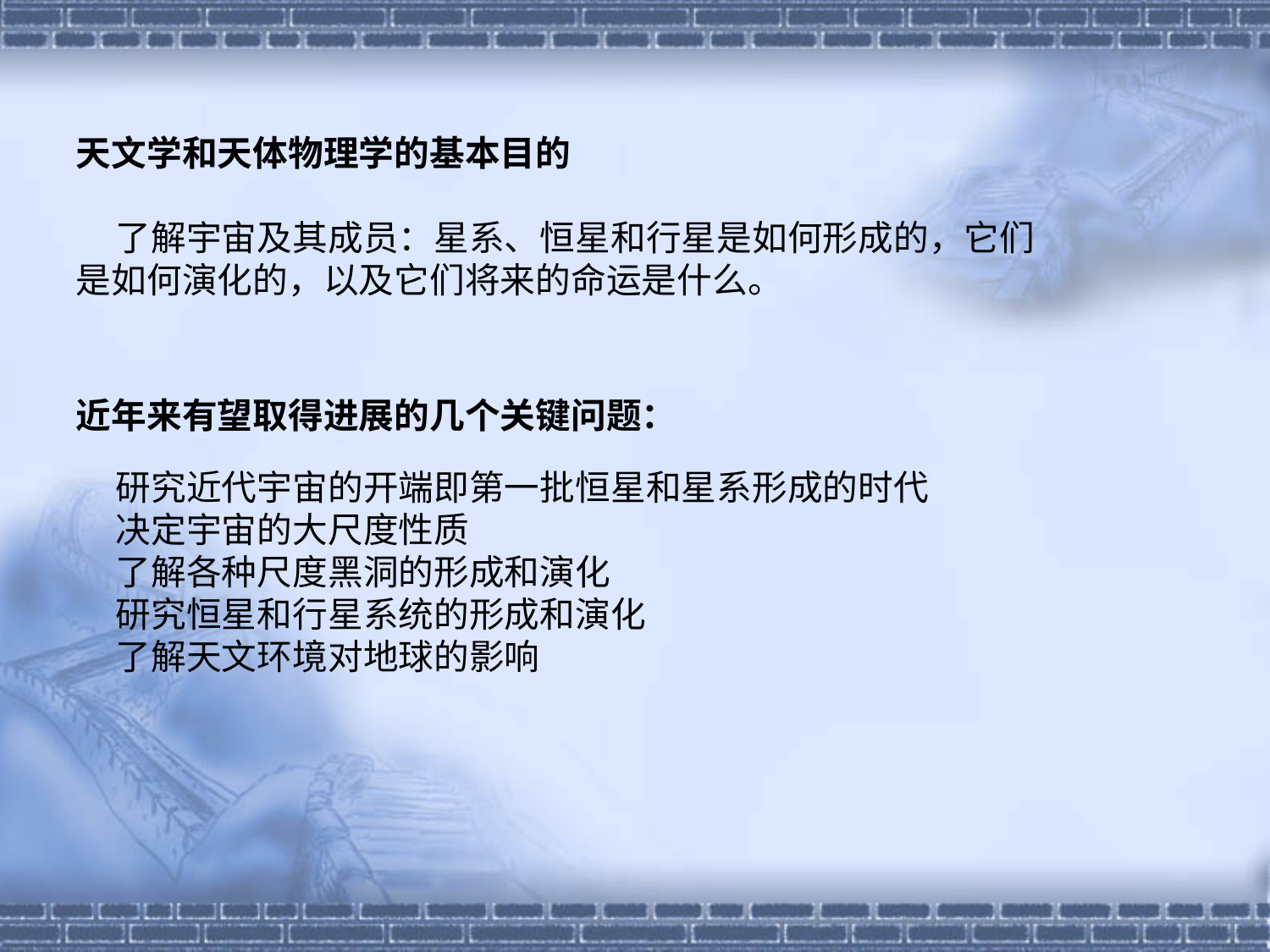

天文学和天体物理学的基本目的

    了解宇宙及其成员：星系、恒星和行星是如何形成的，它们是如何演化的，以及它们将来的命运是什么。

近年来有望取得进展的几个关键问题：

    研究近代宇宙的开端即第一批恒星和星系形成的时代
    决定宇宙的大尺度性质
    了解各种尺度黑洞的形成和演化
    研究恒星和行星系统的形成和演化
    了解天文环境对地球的影响